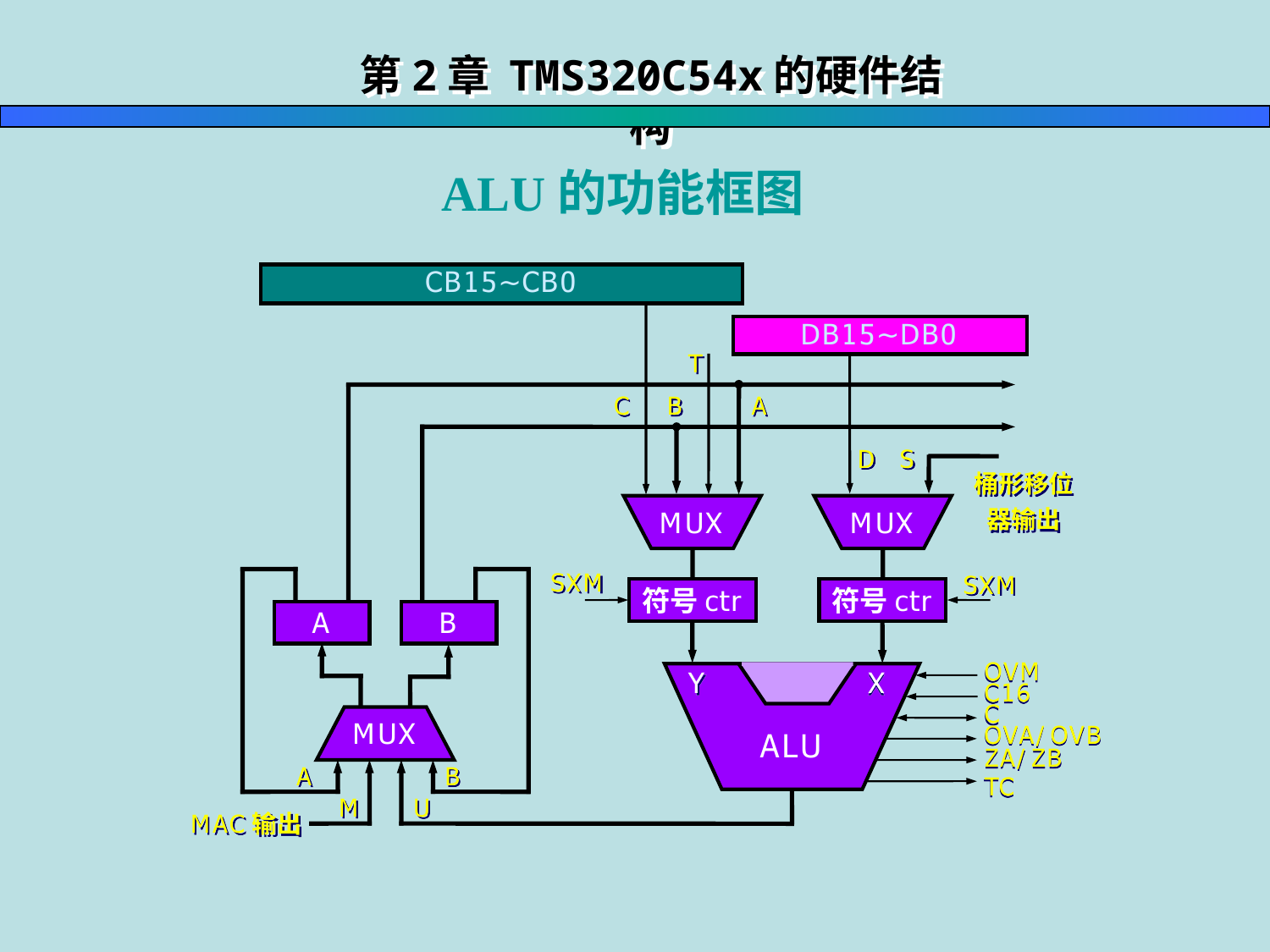

第2章 TMS320C54x的硬件结构

ALU的功能框图

CB15~CB0

DB15~DB0
T

C
B
A

D
S

桶形移位器输出
MUX
MUX

SXM

SXM

符号ctr
符号ctr

A
B

OVM

ALU

Y
X

C16

C
MUX

OVA/OVB

ZA/ZB

A
B
TC

M
U
MAC输出

44